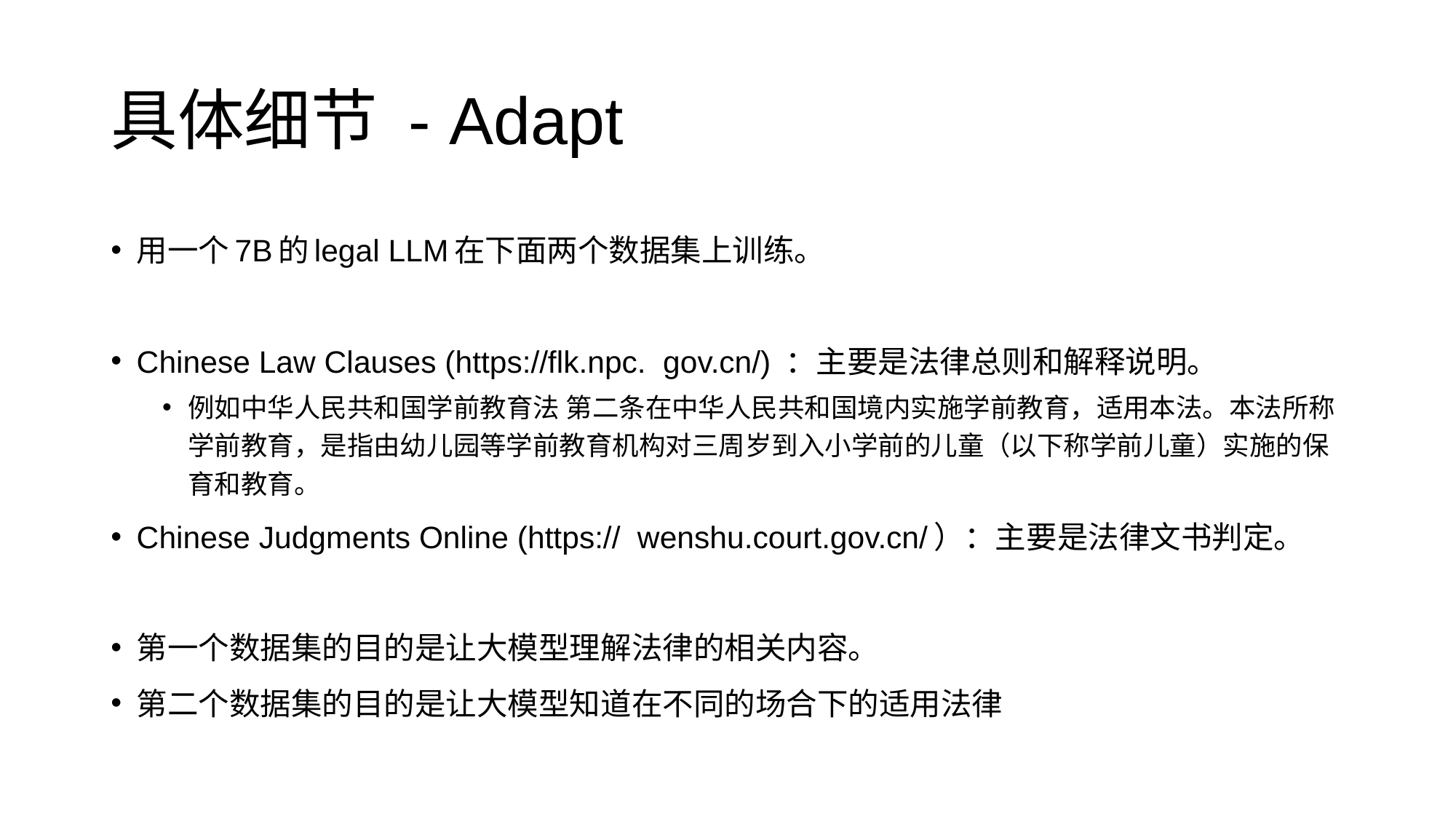

# 具体细节 - Adapt
用一个7B的legal LLM在下面两个数据集上训练。

Chinese Law Clauses (https://flk.npc.  gov.cn/) ：主要是法律总则和解释说明。
例如中华人民共和国学前教育法 第二条在中华人民共和国境内实施学前教育，适用本法。本法所称学前教育，是指由幼儿园等学前教育机构对三周岁到入小学前的儿童（以下称学前儿童）实施的保育和教育。
Chinese Judgments Online (https://  wenshu.court.gov.cn/）：主要是法律文书判定。

第一个数据集的目的是让大模型理解法律的相关内容。
第二个数据集的目的是让大模型知道在不同的场合下的适用法律